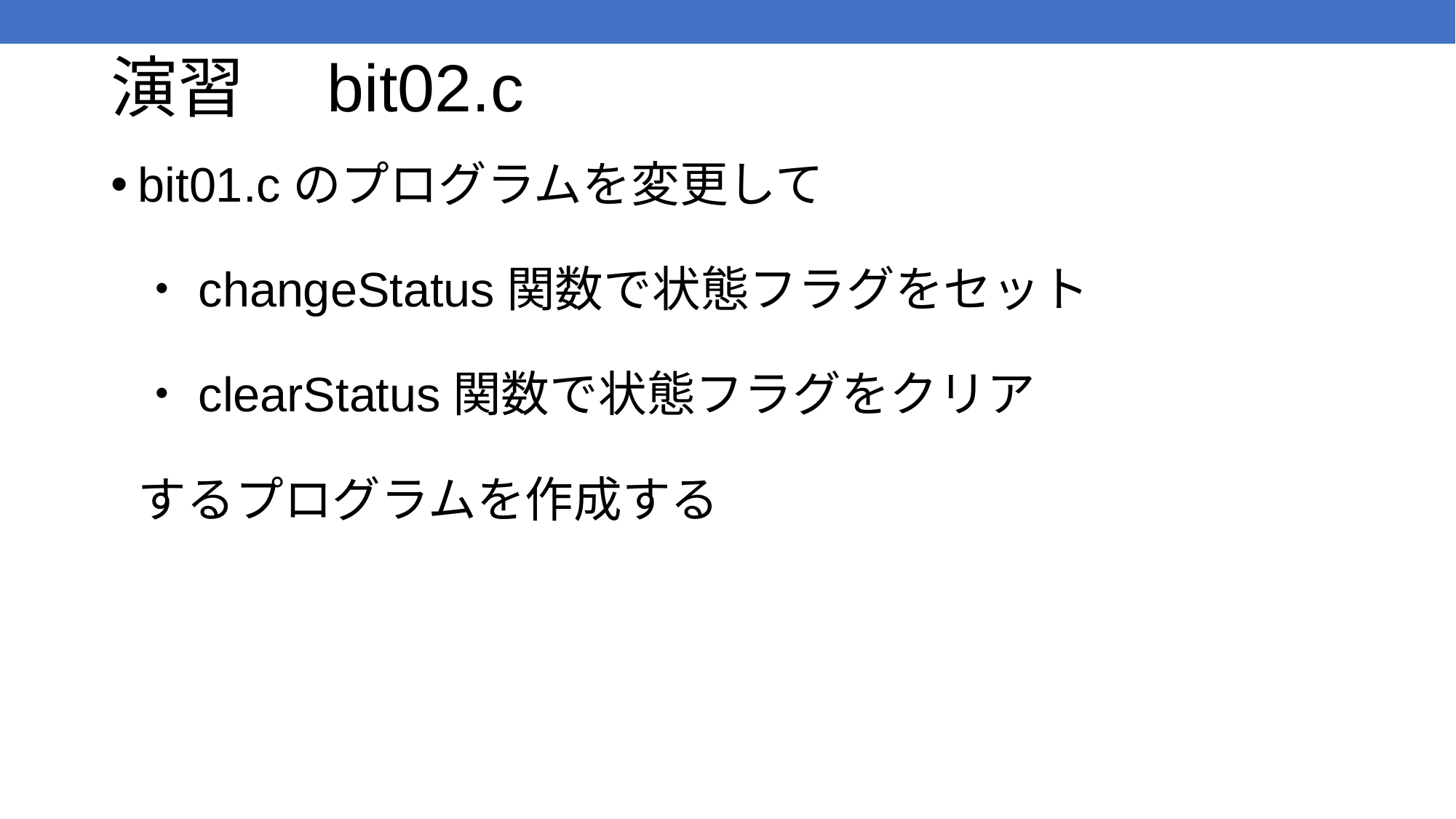

# 演習　bit02.c
bit01.cのプログラムを変更して
・changeStatus関数で状態フラグをセット
・clearStatus関数で状態フラグをクリア
するプログラムを作成する